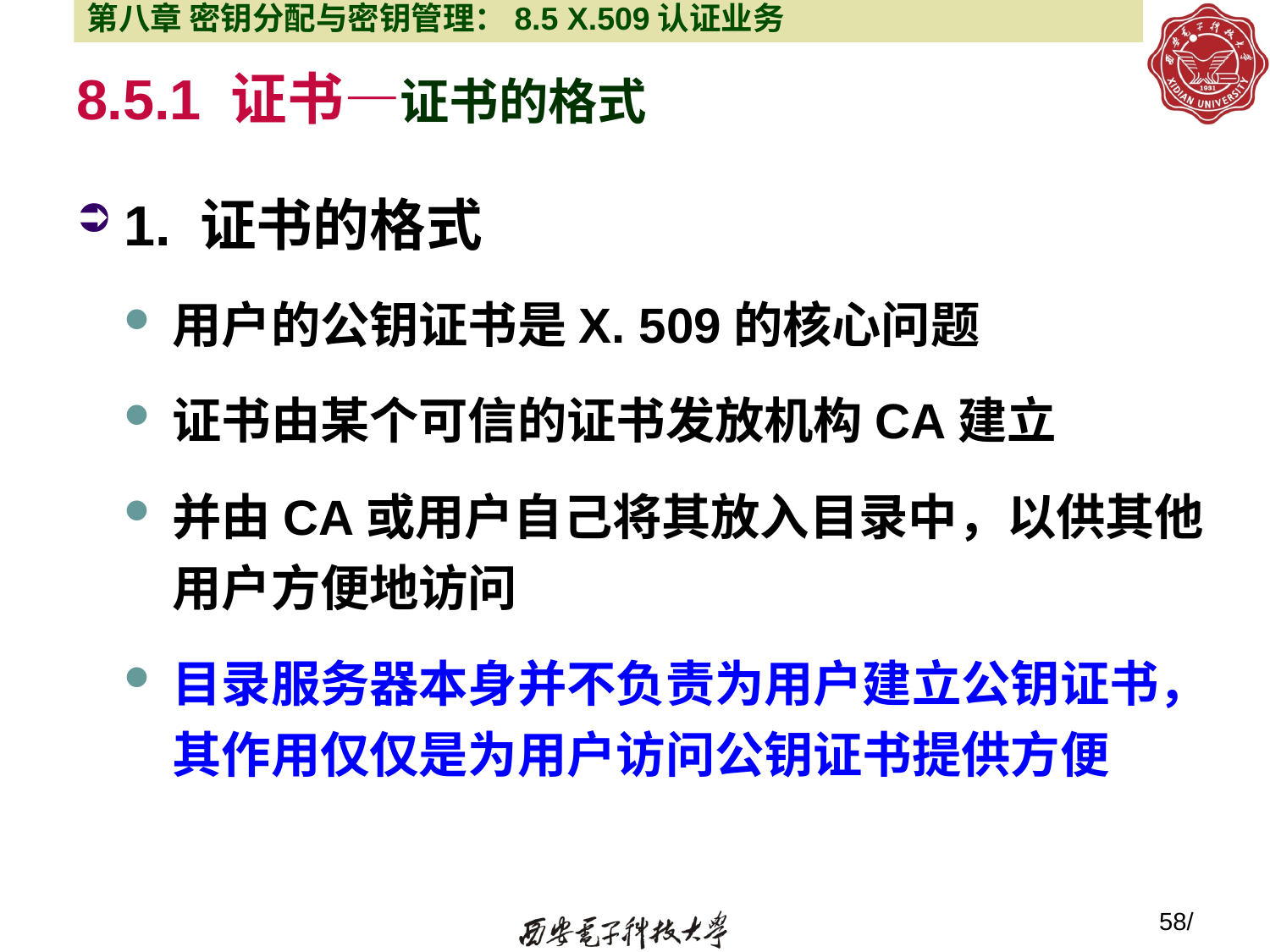

第八章 密钥分配与密钥管理：8.5 X.509认证业务
# 8.5.1 证书—证书的格式
1. 证书的格式
用户的公钥证书是X. 509的核心问题
证书由某个可信的证书发放机构CA建立
并由CA或用户自己将其放入目录中，以供其他用户方便地访问
目录服务器本身并不负责为用户建立公钥证书，其作用仅仅是为用户访问公钥证书提供方便
58/